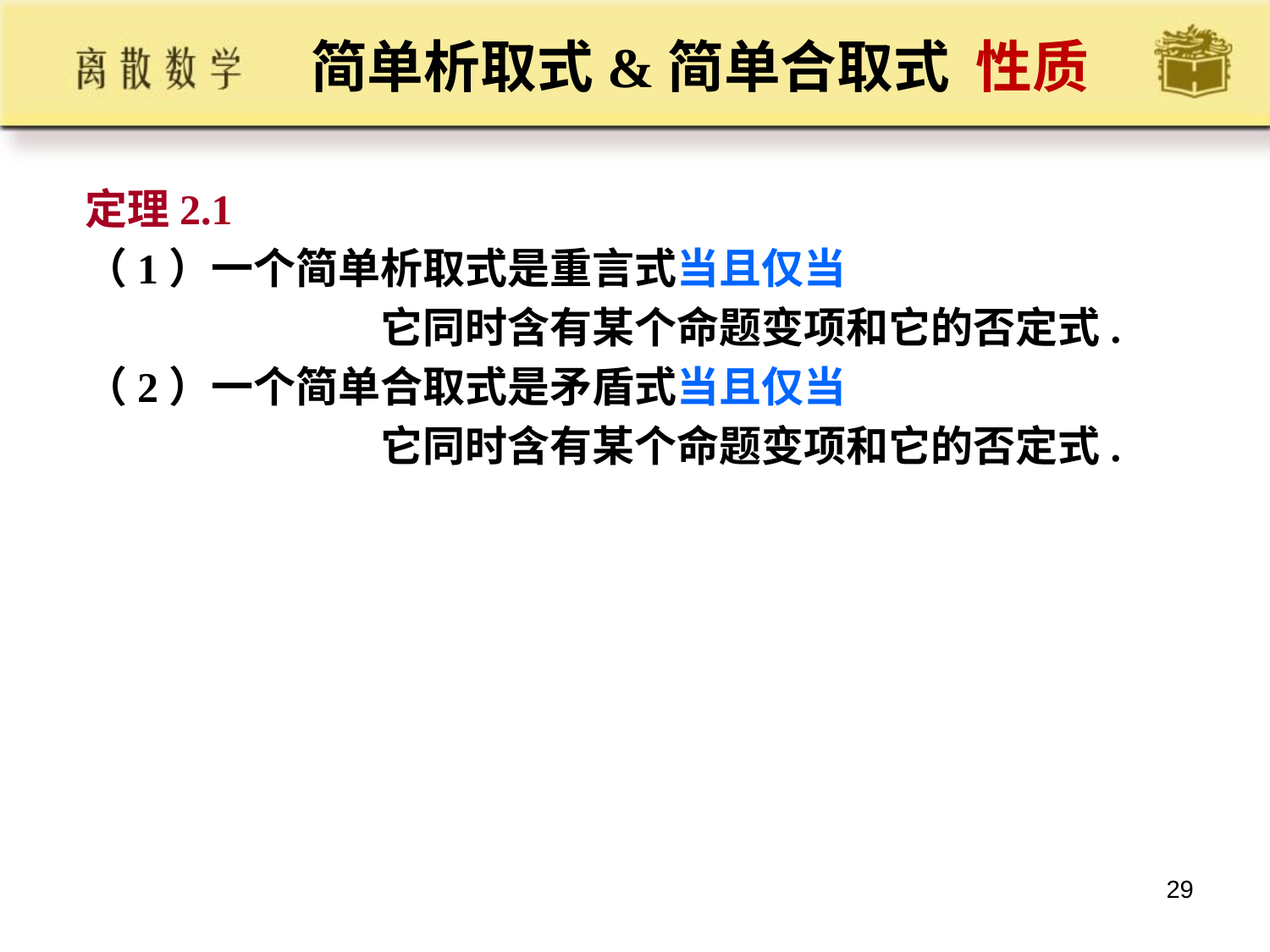

# 简单析取式&简单合取式  性质
定理2.1
（1）一个简单析取式是重言式当且仅当
                              它同时含有某个命题变项和它的否定式.
（2）一个简单合取式是矛盾式当且仅当
                              它同时含有某个命题变项和它的否定式.

29